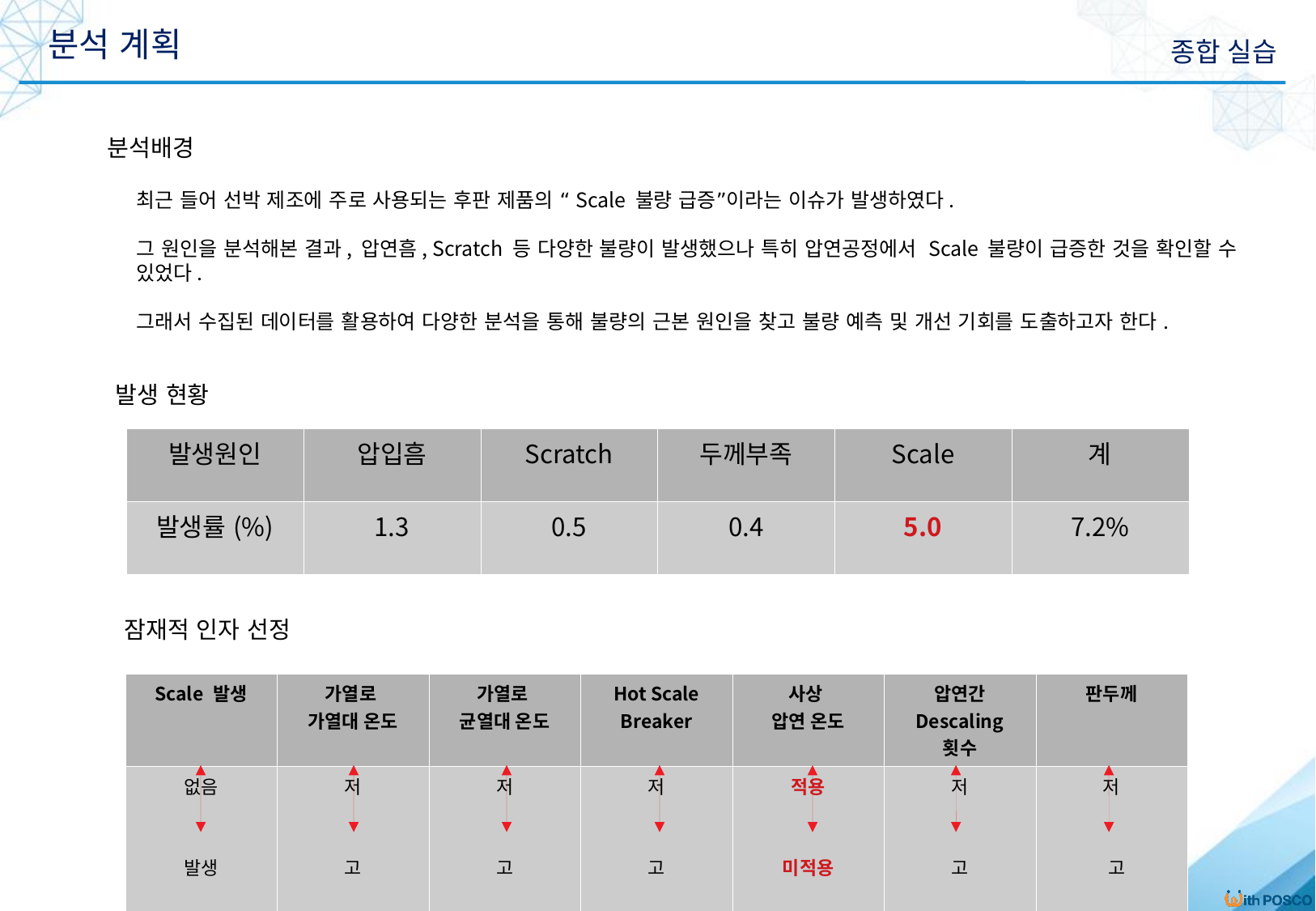

분석 계획
종합 실습
분석배경
최근 들어 선박 제조에 주로 사용되는 후판 제품의 “Scale 불량 급증”이라는 이슈가 발생하였다.

그 원인을 분석해본 결과, 압연흠, Scratch 등 다양한 불량이 발생했으나 특히 압연공정에서 Scale 불량이 급증한 것을 확인할 수 있었다.

그래서 수집된 데이터를 활용하여 다양한 분석을 통해 불량의 근본 원인을 찾고 불량 예측 및 개선 기회를 도출하고자 한다.
발생 현황
| 발생원인 | 압입흠 | Scratch | 두께부족 | Scale | 계 |
| --- | --- | --- | --- | --- | --- |
| 발생률(%) | 1.3 | 0.5 | 0.4 | 5.0 | 7.2% |
잠재적 인자 선정
| Scale 발생 | 가열로 가열대 온도 | 가열로 균열대 온도 | Hot Scale Breaker | 사상 압연 온도 | 압연간 Descaling 횟수 | 판두께 |
| --- | --- | --- | --- | --- | --- | --- |
| 없음 발생 | 저 고 | 저 고 | 저 고 | 적용 미적용 | 저 고 | 저 고 |